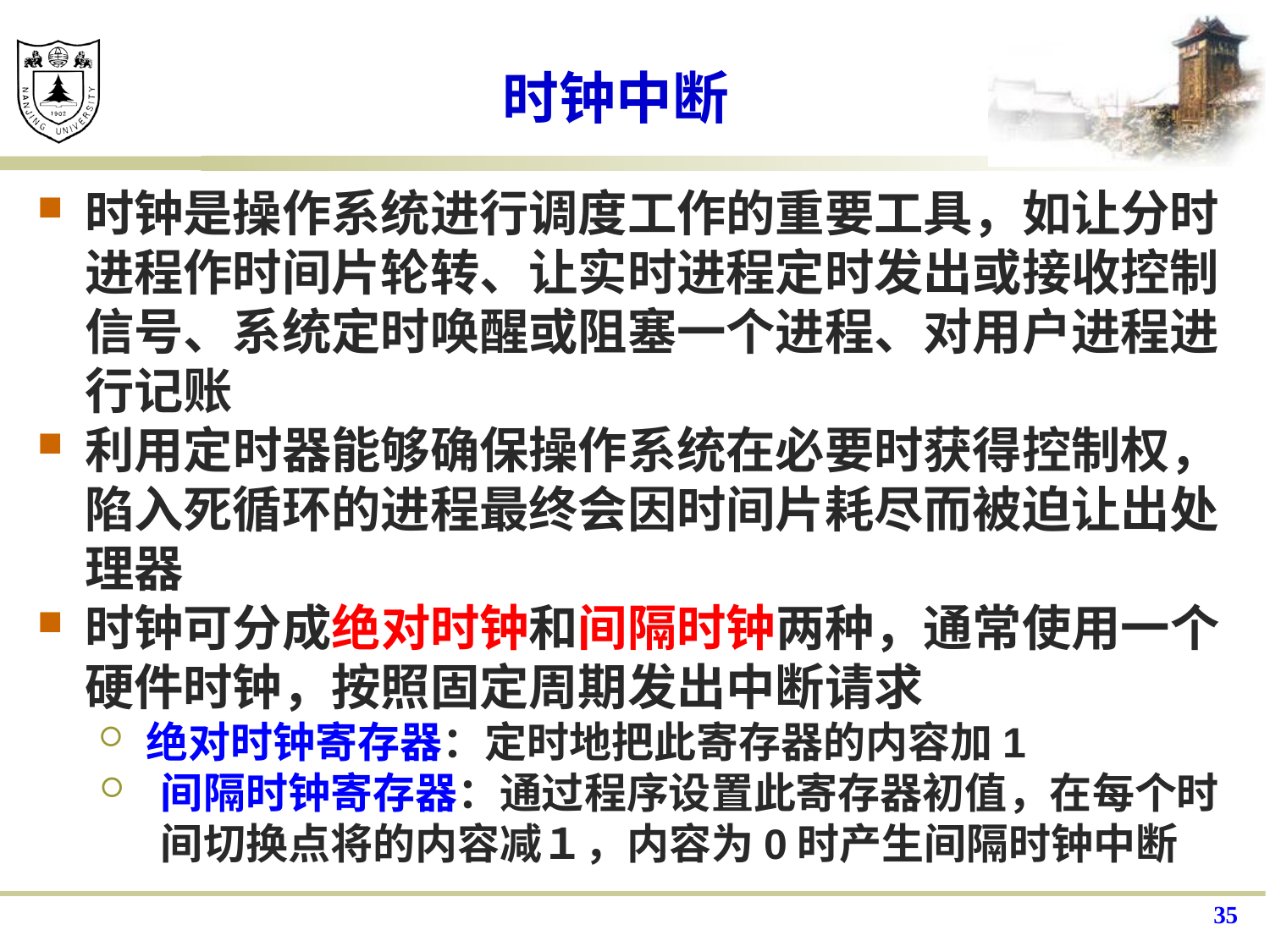

时钟中断

时钟是操作系统进行调度工作的重要工具，如让分时进程作时间片轮转、让实时进程定时发出或接收控制信号、系统定时唤醒或阻塞一个进程、对用户进程进行记账
利用定时器能够确保操作系统在必要时获得控制权，陷入死循环的进程最终会因时间片耗尽而被迫让出处理器
时钟可分成绝对时钟和间隔时钟两种，通常使用一个硬件时钟，按照固定周期发出中断请求
绝对时钟寄存器：定时地把此寄存器的内容加1
间隔时钟寄存器：通过程序设置此寄存器初值，在每个时间切换点将的内容减１，内容为0时产生间隔时钟中断
35